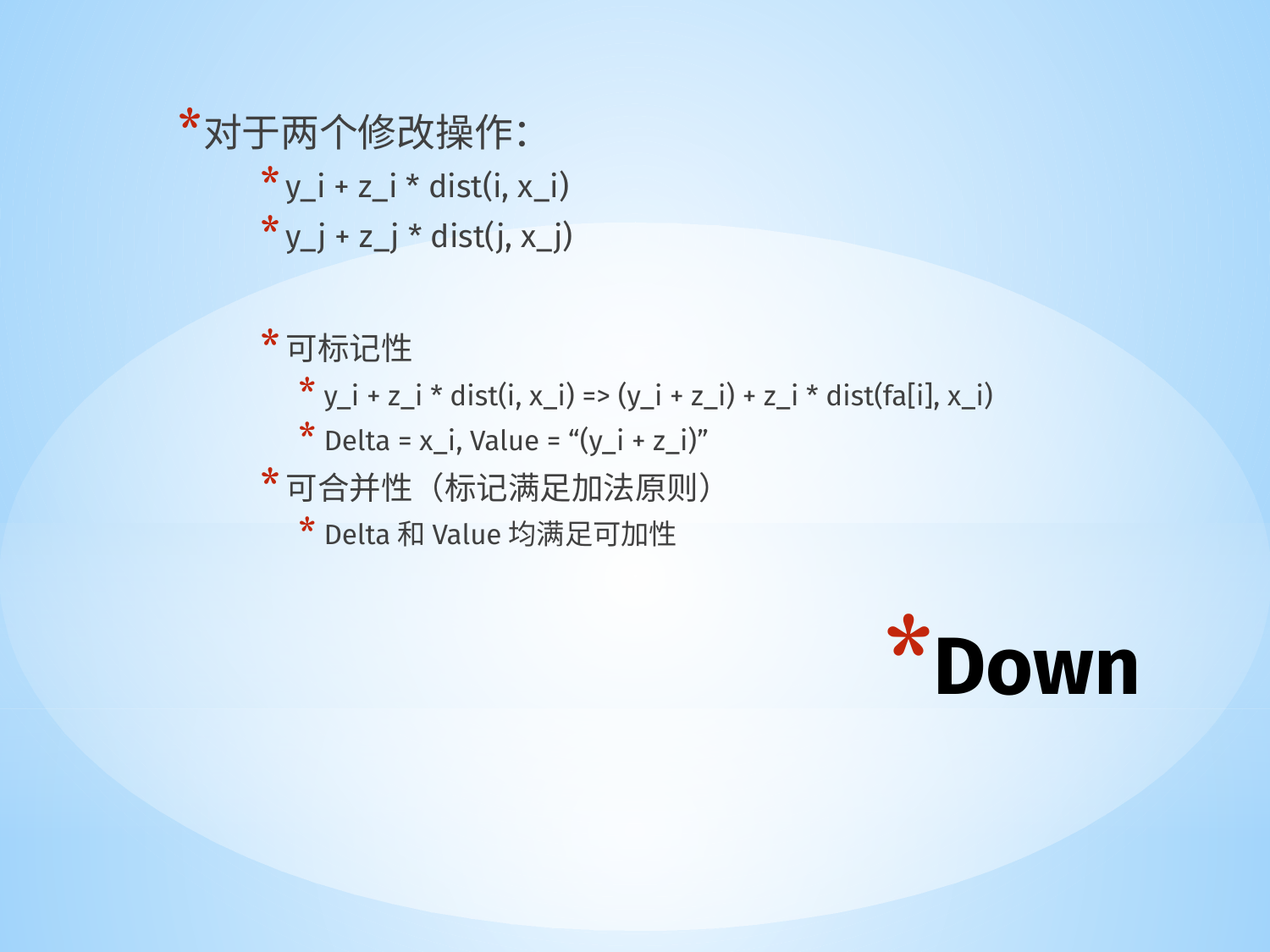

对于两个修改操作：
y_i + z_i * dist(i, x_i)
y_j + z_j * dist(j, x_j)

可标记性
y_i + z_i * dist(i, x_i) => (y_i + z_i) + z_i * dist(fa[i], x_i)
Delta = x_i, Value = “(y_i + z_i)”
可合并性（标记满足加法原则）
Delta和Value均满足可加性

# Down